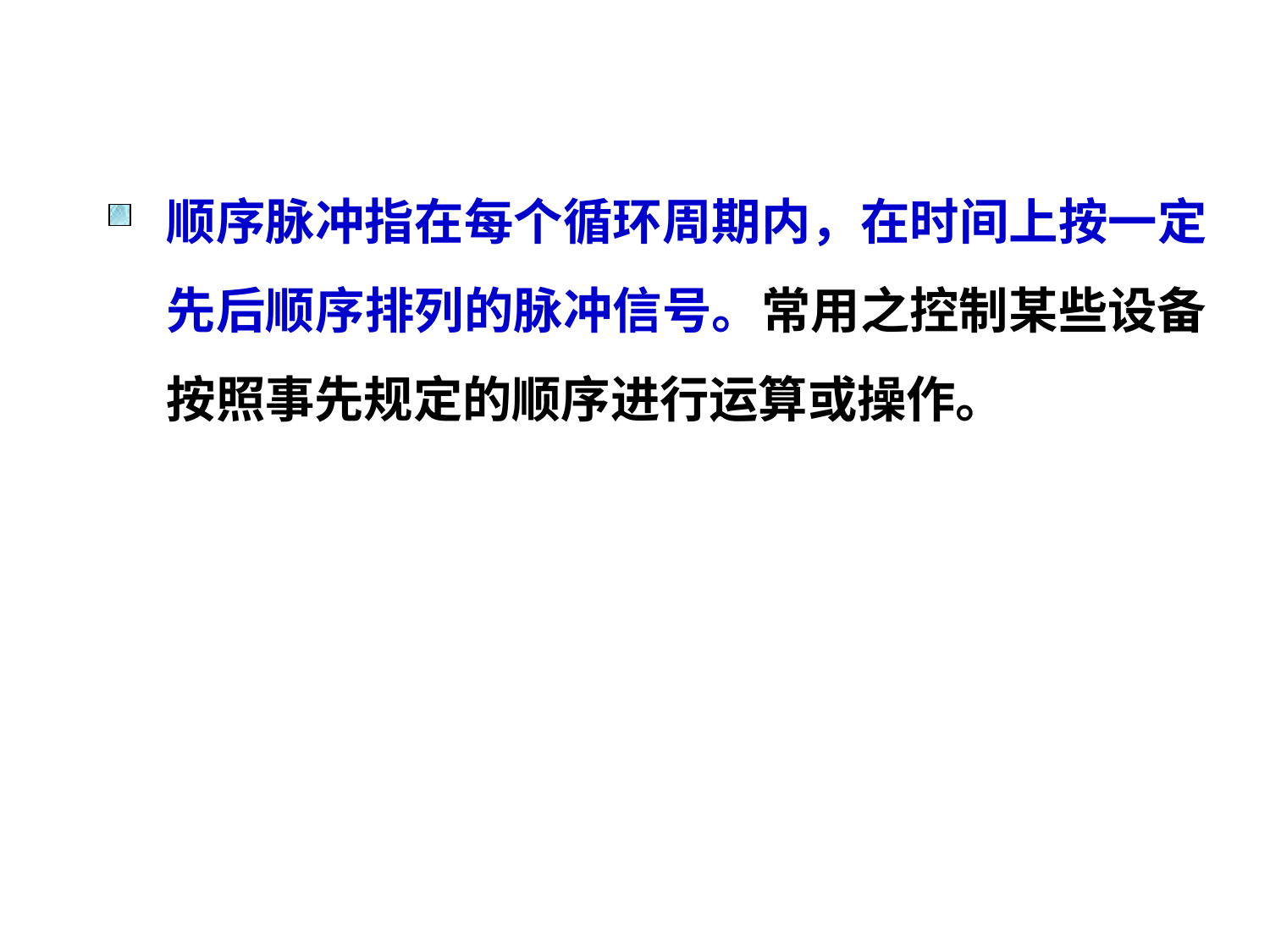

顺序脉冲指在每个循环周期内，在时间上按一定先后顺序排列的脉冲信号。常用之控制某些设备按照事先规定的顺序进行运算或操作。